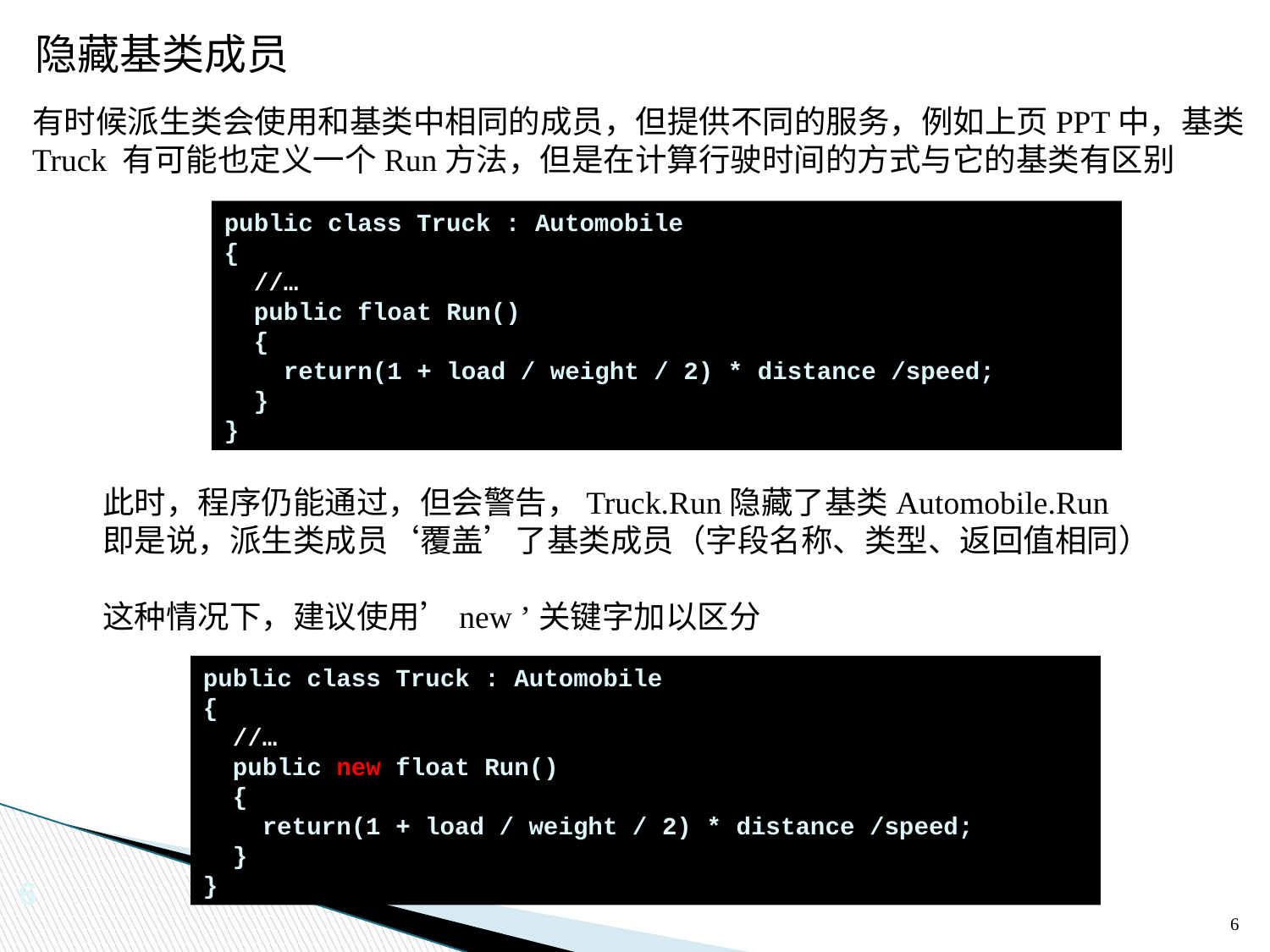

隐藏基类成员
有时候派生类会使用和基类中相同的成员，但提供不同的服务，例如上页PPT中，基类
Truck 有可能也定义一个Run方法，但是在计算行驶时间的方式与它的基类有区别
public class Truck : Automobile
{
  //…
  public float Run()
  {
    return(1 + load / weight / 2) * distance /speed;
  }
}
此时，程序仍能通过，但会警告，Truck.Run隐藏了基类Automobile.Run
即是说，派生类成员‘覆盖’了基类成员（字段名称、类型、返回值相同）

这种情况下，建议使用’new ’关键字加以区分
public class Truck : Automobile
{
  //…
  public new float Run()
  {
    return(1 + load / weight / 2) * distance /speed;
  }
}
6